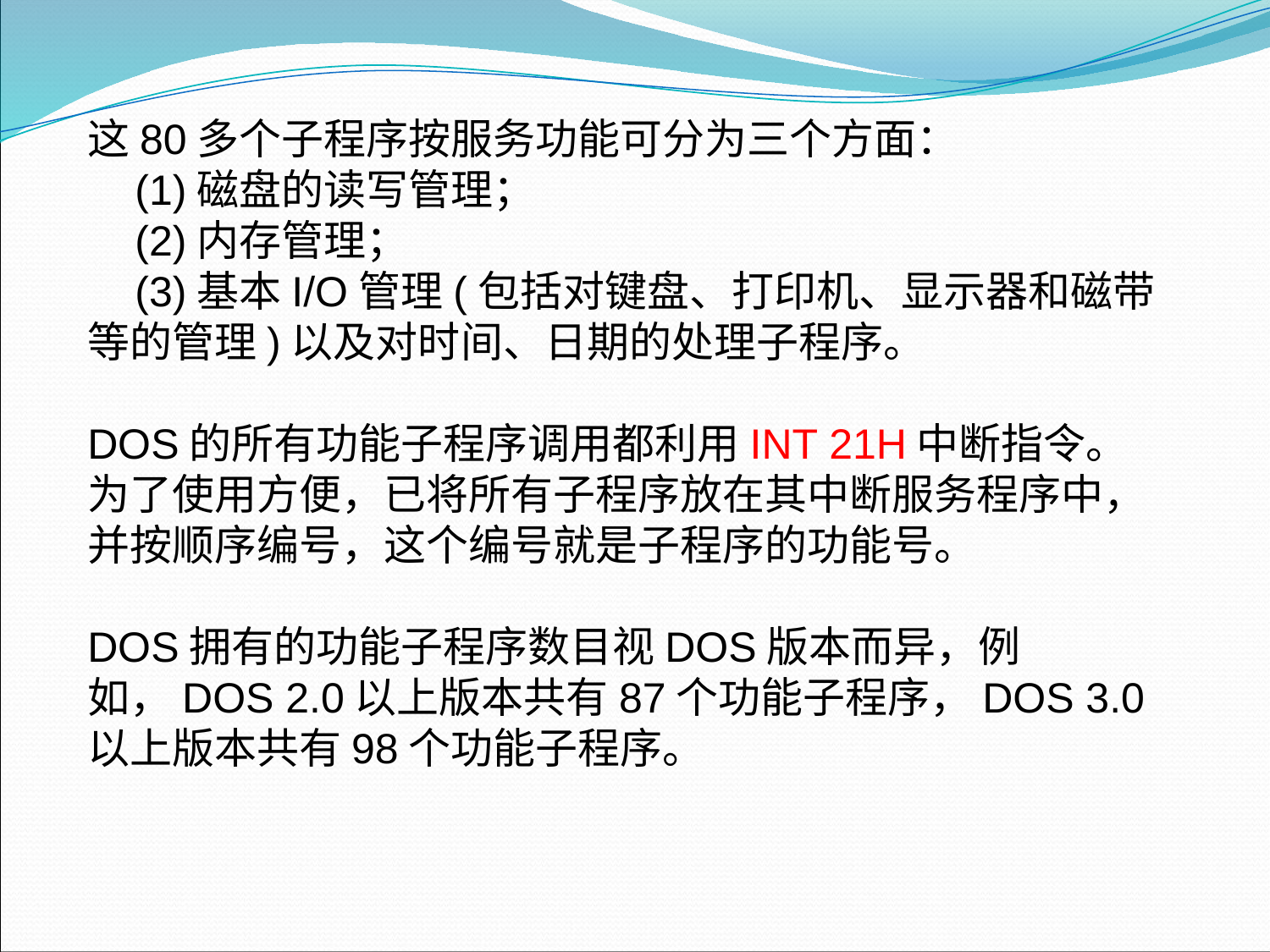

这80多个子程序按服务功能可分为三个方面：
    (1)磁盘的读写管理；
    (2)内存管理；
    (3)基本I/O管理(包括对键盘、打印机、显示器和磁带等的管理)以及对时间、日期的处理子程序。

DOS的所有功能子程序调用都利用INT 21H中断指令。
为了使用方便，已将所有子程序放在其中断服务程序中，并按顺序编号，这个编号就是子程序的功能号。

DOS拥有的功能子程序数目视DOS版本而异，例如，DOS 2.0以上版本共有87个功能子程序，DOS 3.0以上版本共有98个功能子程序。